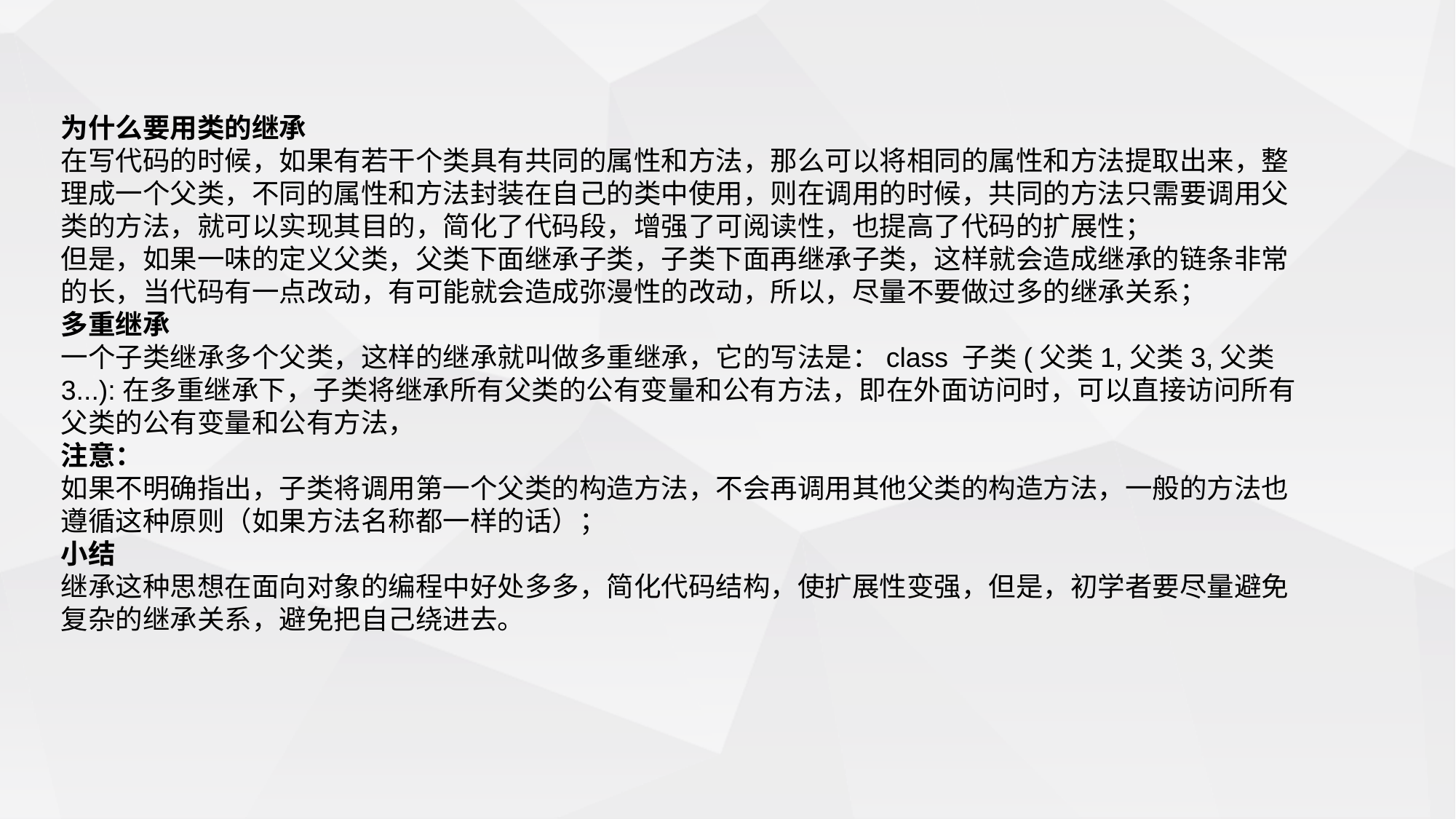

为什么要用类的继承
在写代码的时候，如果有若干个类具有共同的属性和方法，那么可以将相同的属性和方法提取出来，整理成一个父类，不同的属性和方法封装在自己的类中使用，则在调用的时候，共同的方法只需要调用父类的方法，就可以实现其目的，简化了代码段，增强了可阅读性，也提高了代码的扩展性；
但是，如果一味的定义父类，父类下面继承子类，子类下面再继承子类，这样就会造成继承的链条非常的长，当代码有一点改动，有可能就会造成弥漫性的改动，所以，尽量不要做过多的继承关系；
多重继承
一个子类继承多个父类，这样的继承就叫做多重继承，它的写法是：class 子类(父类1,父类3,父类3...):在多重继承下，子类将继承所有父类的公有变量和公有方法，即在外面访问时，可以直接访问所有父类的公有变量和公有方法，
注意：
如果不明确指出，子类将调用第一个父类的构造方法，不会再调用其他父类的构造方法，一般的方法也遵循这种原则（如果方法名称都一样的话）；
小结
继承这种思想在面向对象的编程中好处多多，简化代码结构，使扩展性变强，但是，初学者要尽量避免复杂的继承关系，避免把自己绕进去。